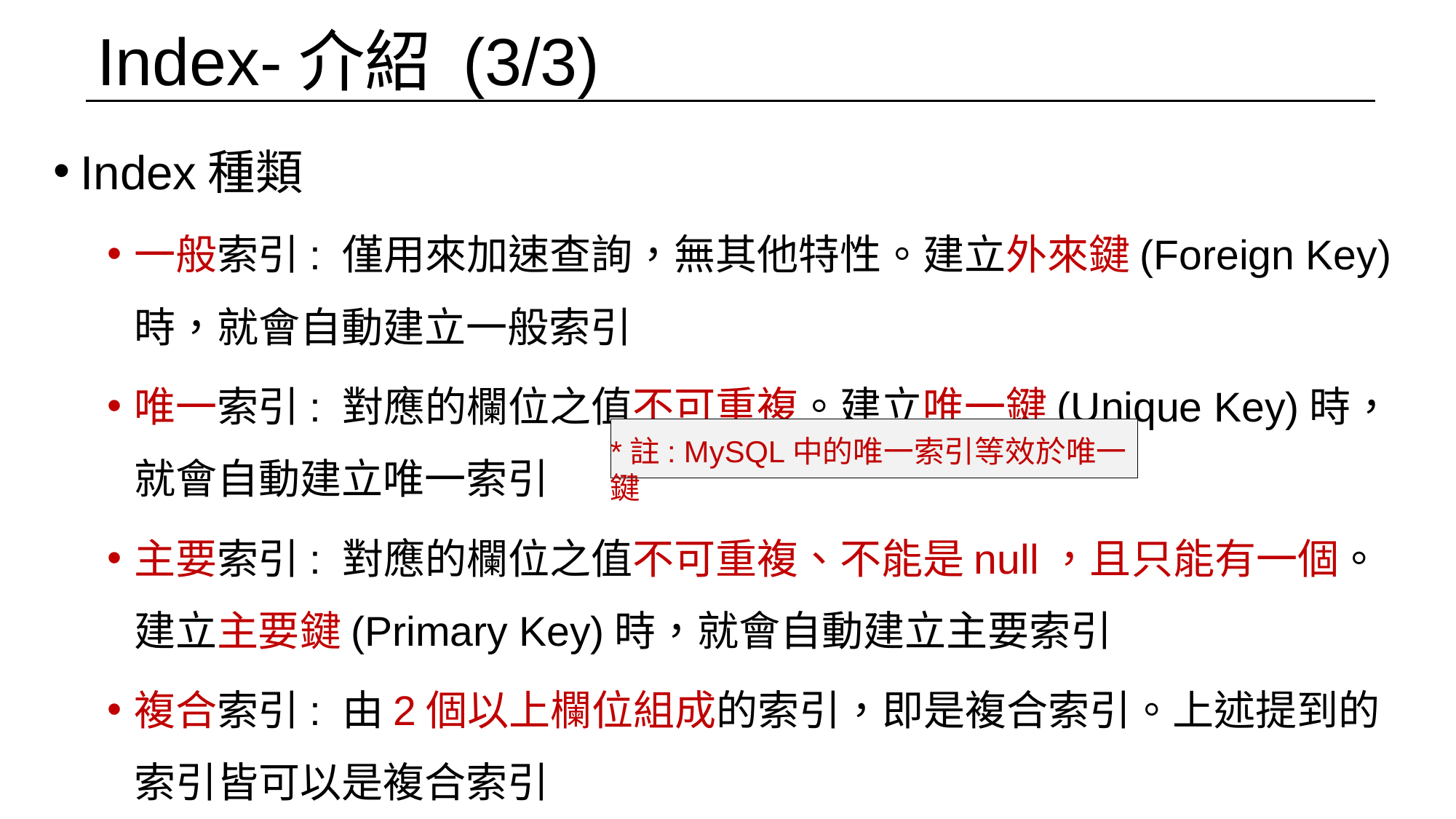

# Index-介紹 (3/3)
Index種類
一般索引: 僅用來加速查詢，無其他特性。建立外來鍵(Foreign Key)時，就會自動建立一般索引
唯一索引: 對應的欄位之值不可重複。建立唯一鍵(Unique Key)時，就會自動建立唯一索引
主要索引: 對應的欄位之值不可重複、不能是null，且只能有一個。建立主要鍵(Primary Key)時，就會自動建立主要索引
複合索引: 由2個以上欄位組成的索引，即是複合索引。上述提到的索引皆可以是複合索引
*註: MySQL中的唯一索引等效於唯一鍵